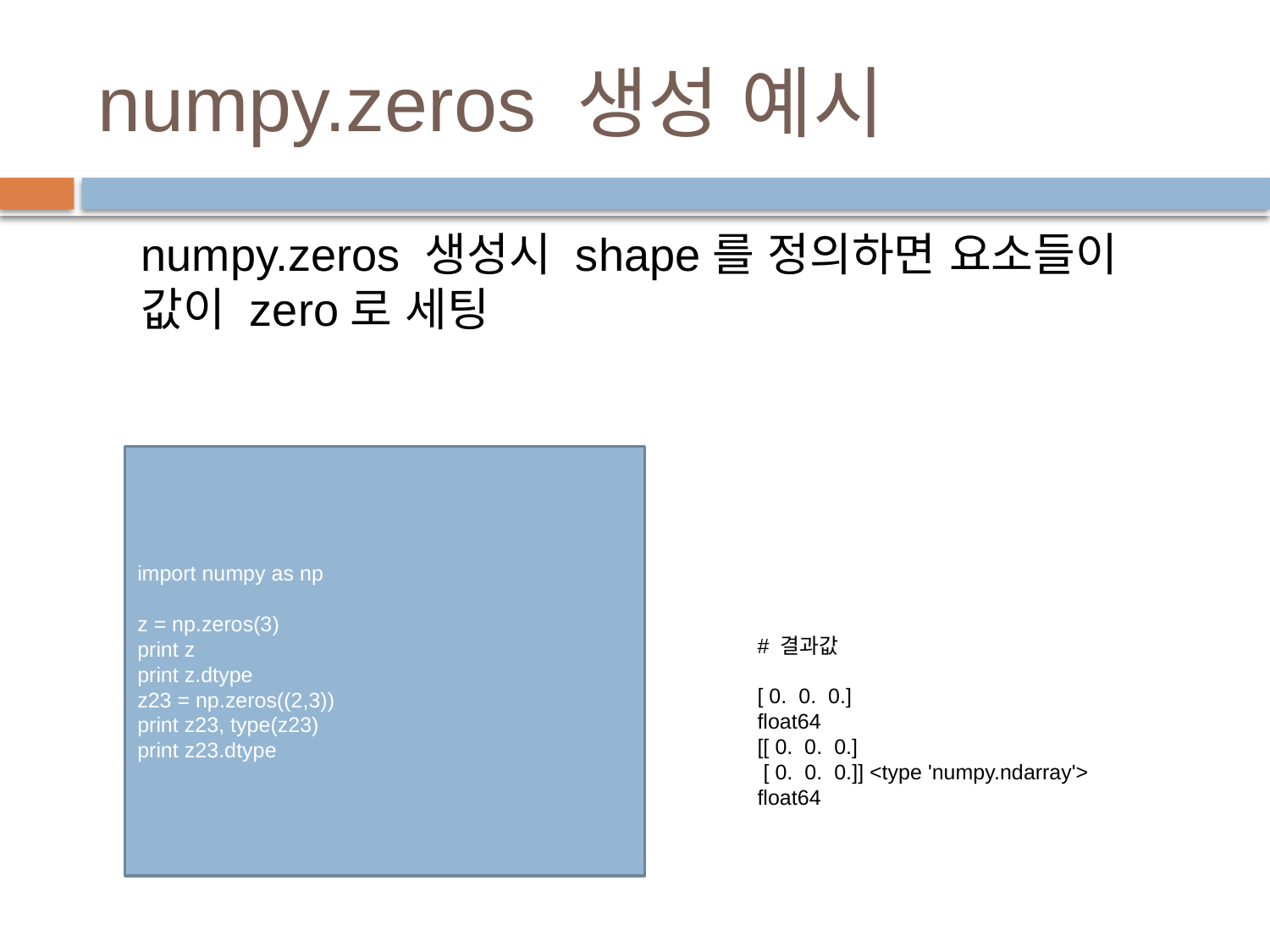

# numpy.zeros 생성 예시
numpy.zeros 생성시 shape를 정의하면 요소들이 값이 zero로 세팅
import numpy as np

z = np.zeros(3)
print z
print z.dtype
z23 = np.zeros((2,3))
print z23, type(z23)
print z23.dtype
# 결과값
[ 0.  0.  0.]
float64
[[ 0.  0.  0.]
 [ 0.  0.  0.]] <type 'numpy.ndarray'>
float64